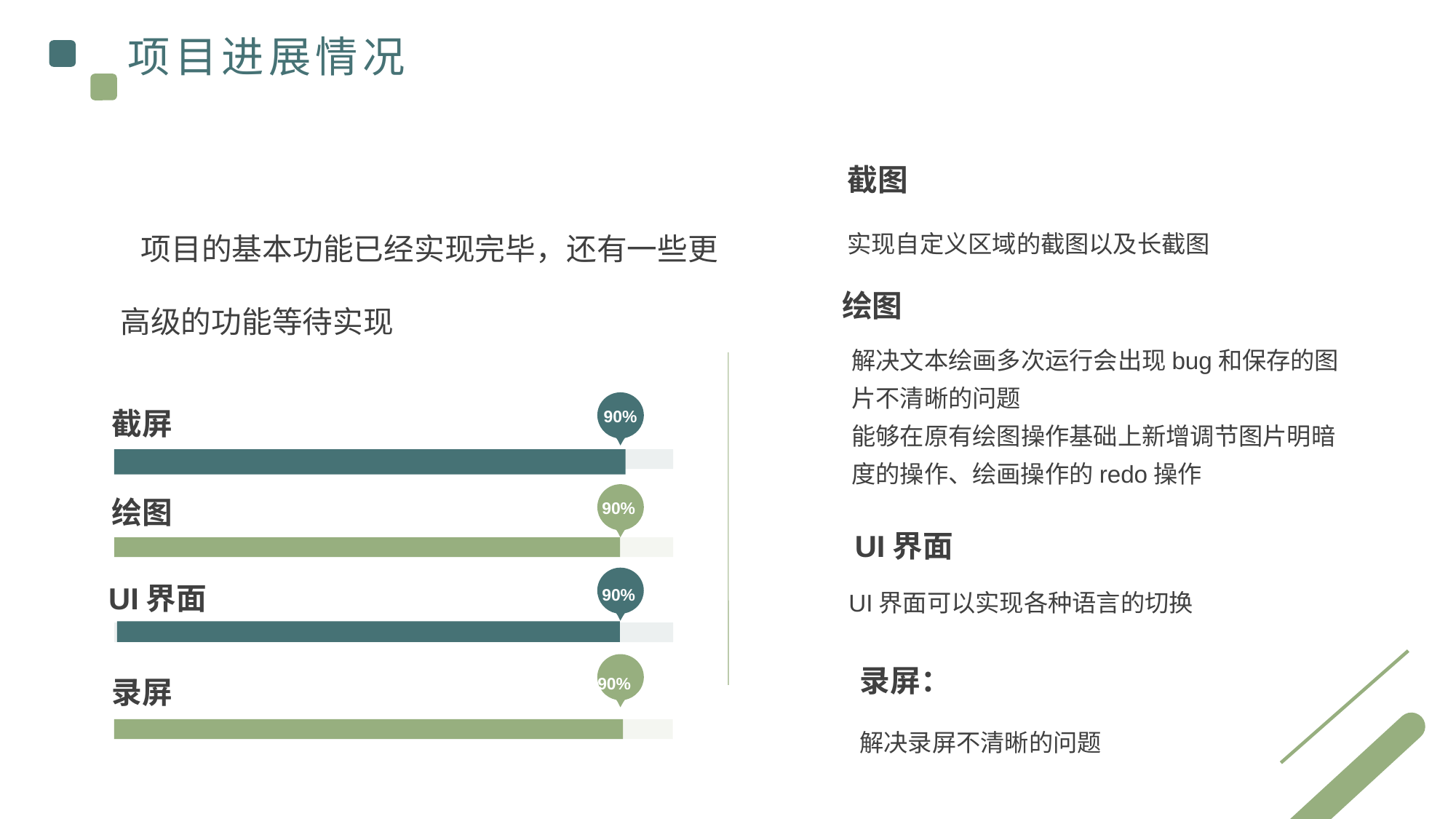

项目进展情况

截图
实现自定义区域的截图以及长截图
绘图
解决文本绘画多次运行会出现bug和保存的图片不清晰的问题
能够在原有绘图操作基础上新增调节图片明暗度的操作、绘画操作的redo操作
Ui界面
UI界面可以实现各种语言的切换
  项目的基本功能已经实现完毕，还有一些更高级的功能等待实现

截屏
90%

绘图
90%

Ui界面
90%

录屏：

解决录屏不清晰的问题
录屏
90%